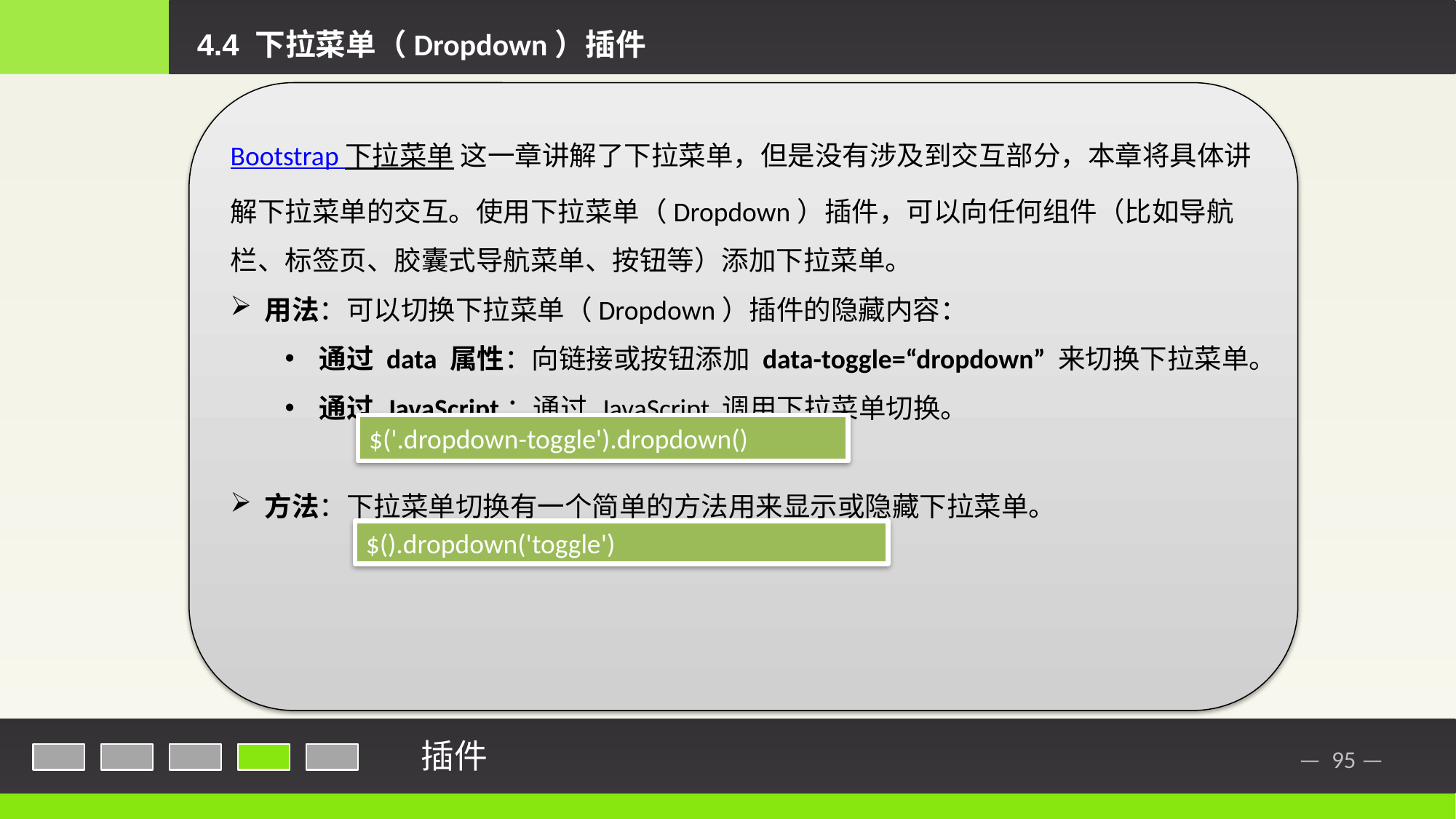

4.4 下拉菜单（Dropdown）插件
Bootstrap 下拉菜单 这一章讲解了下拉菜单，但是没有涉及到交互部分，本章将具体讲解下拉菜单的交互。使用下拉菜单（Dropdown）插件，可以向任何组件（比如导航栏、标签页、胶囊式导航菜单、按钮等）添加下拉菜单。
用法：可以切换下拉菜单（Dropdown）插件的隐藏内容：
通过 data 属性：向链接或按钮添加 data-toggle=“dropdown” 来切换下拉菜单。
通过 JavaScript：通过 JavaScript 调用下拉菜单切换。

方法：下拉菜单切换有一个简单的方法用来显示或隐藏下拉菜单。

$('.dropdown-toggle').dropdown()
$().dropdown('toggle')